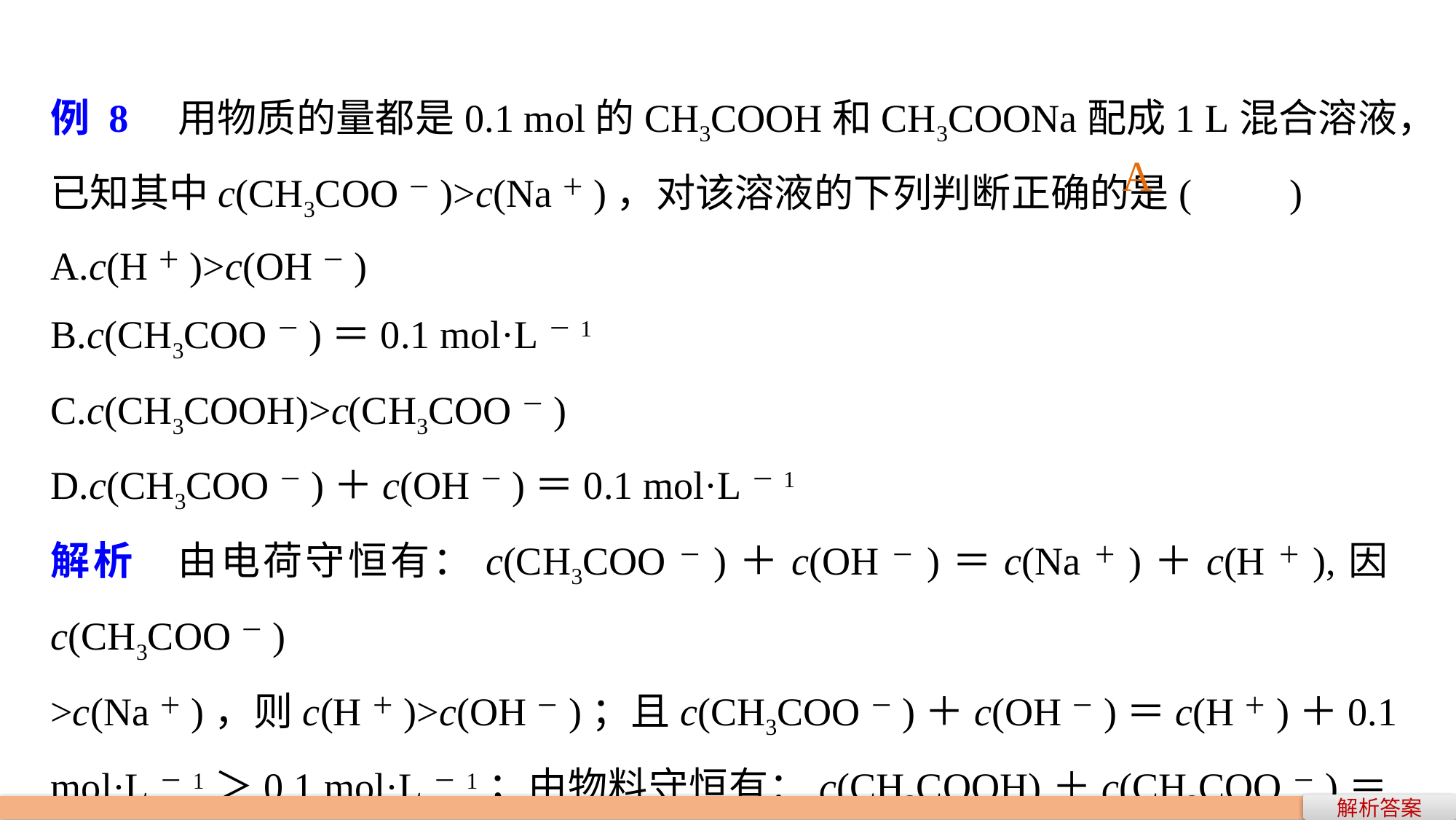

例 8　用物质的量都是0.1 mol的CH3COOH和CH3COONa配成1 L混合溶液，已知其中c(CH3COO－)>c(Na＋)，对该溶液的下列判断正确的是(　　)
A.c(H＋)>c(OH－)
B.c(CH3COO－)＝0.1 mol·L－1
C.c(CH3COOH)>c(CH3COO－)
D.c(CH3COO－)＋c(OH－)＝0.1 mol·L－1
解析　由电荷守恒有：c(CH3COO－)＋c(OH－)＝c(Na＋)＋c(H＋),因c(CH3COO－)
>c(Na＋)，则c(H＋)>c(OH－)；且c(CH3COO－)＋c(OH－)＝c(H＋)＋0.1 mol·L－1＞0.1 mol·L－1；由物料守恒有：c(CH3COOH)＋c(CH3COO－)＝0.2 mol·L－1，因c(CH3COO－)＞c(Na＋)＝0.1 mol·L－1，则c(CH3COO－)＞c(CH3COOH)。
A
解析答案